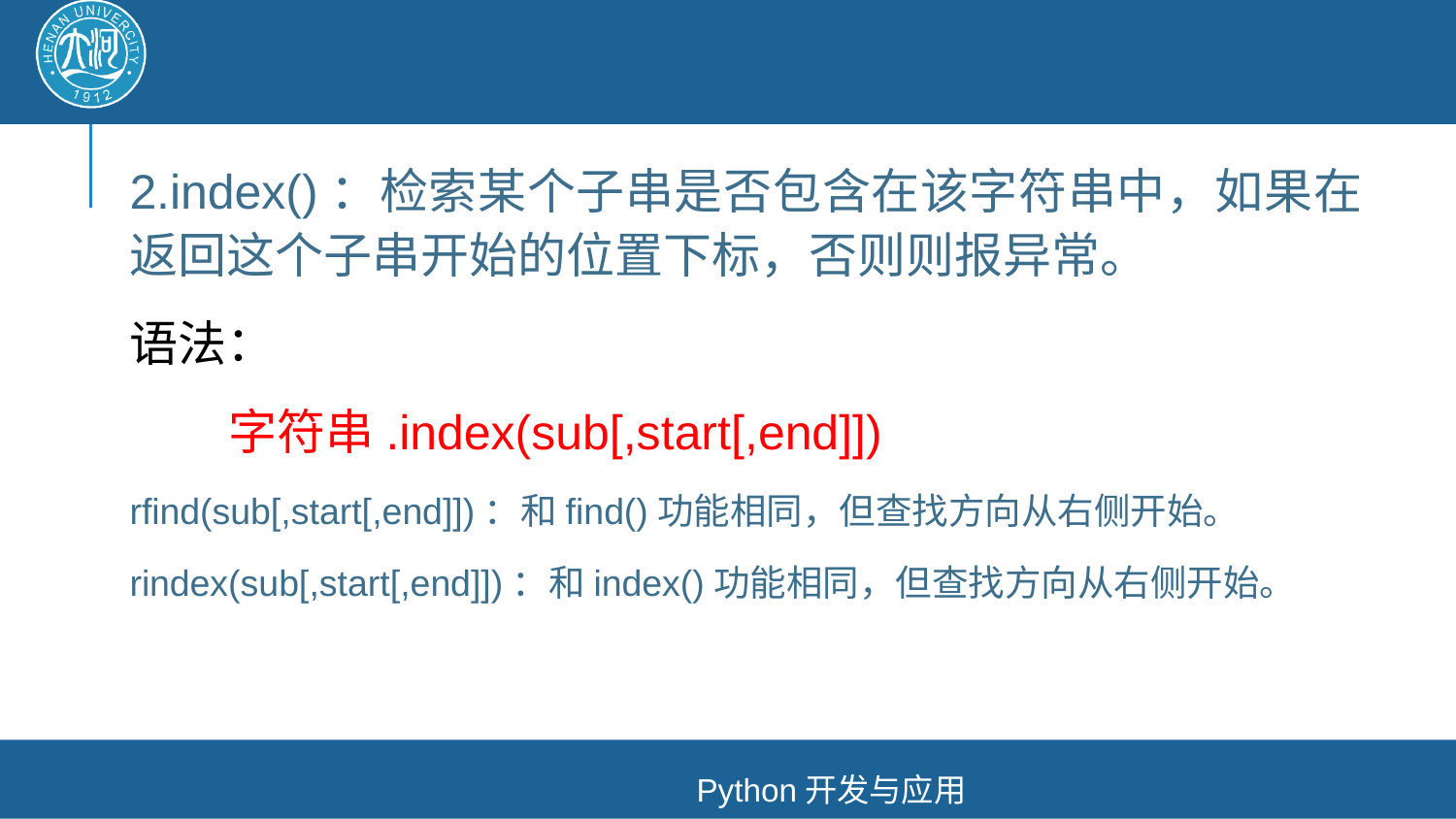

#
2.index()：检索某个子串是否包含在该字符串中，如果在返回这个子串开始的位置下标，否则则报异常。
语法：
        字符串.index(sub[,start[,end]])
rfind(sub[,start[,end]])：和find()功能相同，但查找方向从右侧开始。
rindex(sub[,start[,end]])：和index()功能相同，但查找方向从右侧开始。

Python开发与应用
12